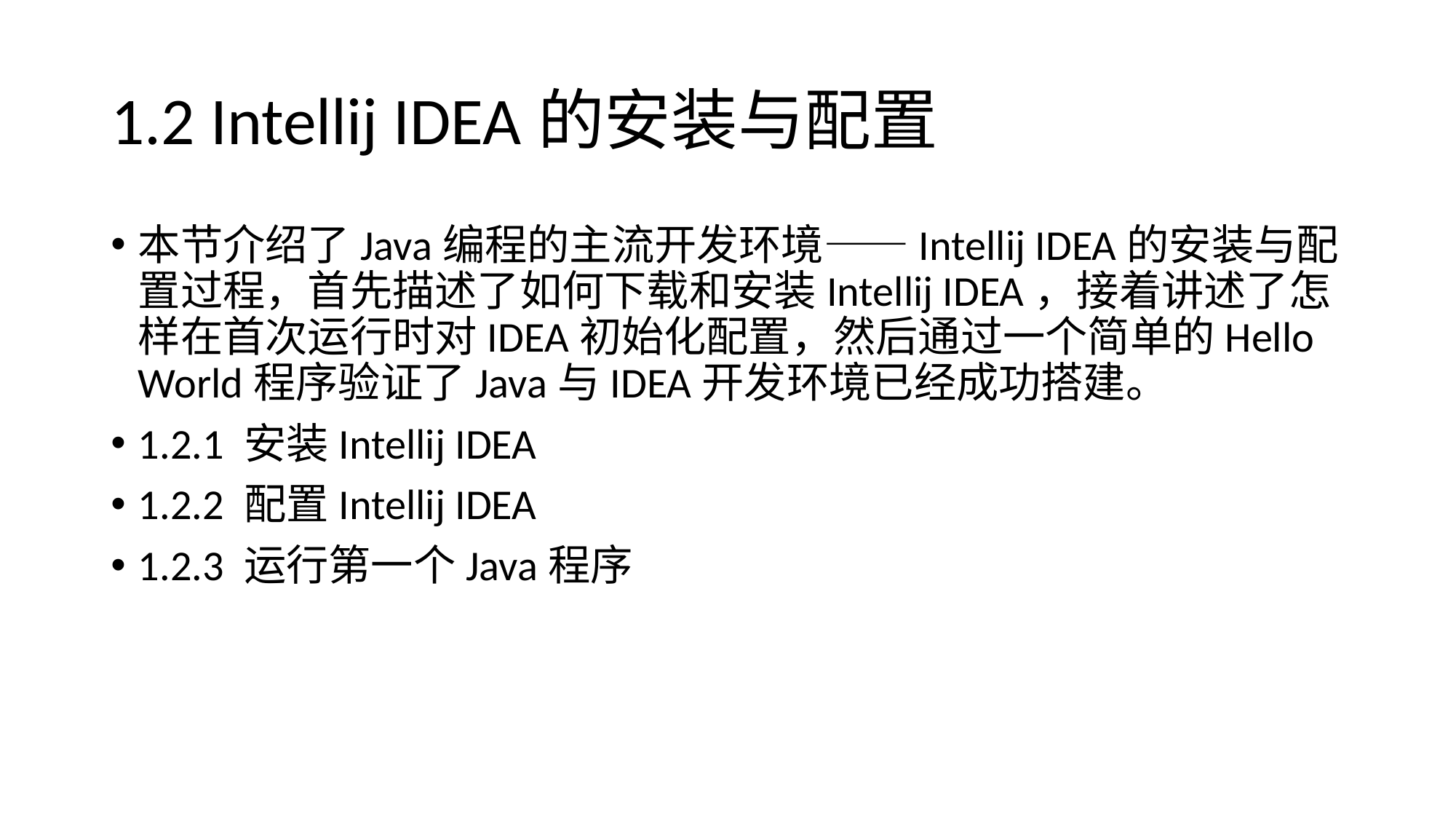

# 1.2 Intellij IDEA的安装与配置
本节介绍了Java编程的主流开发环境——Intellij IDEA的安装与配置过程，首先描述了如何下载和安装Intellij IDEA，接着讲述了怎样在首次运行时对IDEA初始化配置，然后通过一个简单的Hello World程序验证了Java与IDEA开发环境已经成功搭建。
1.2.1 安装Intellij IDEA
1.2.2 配置Intellij IDEA
1.2.3 运行第一个Java程序